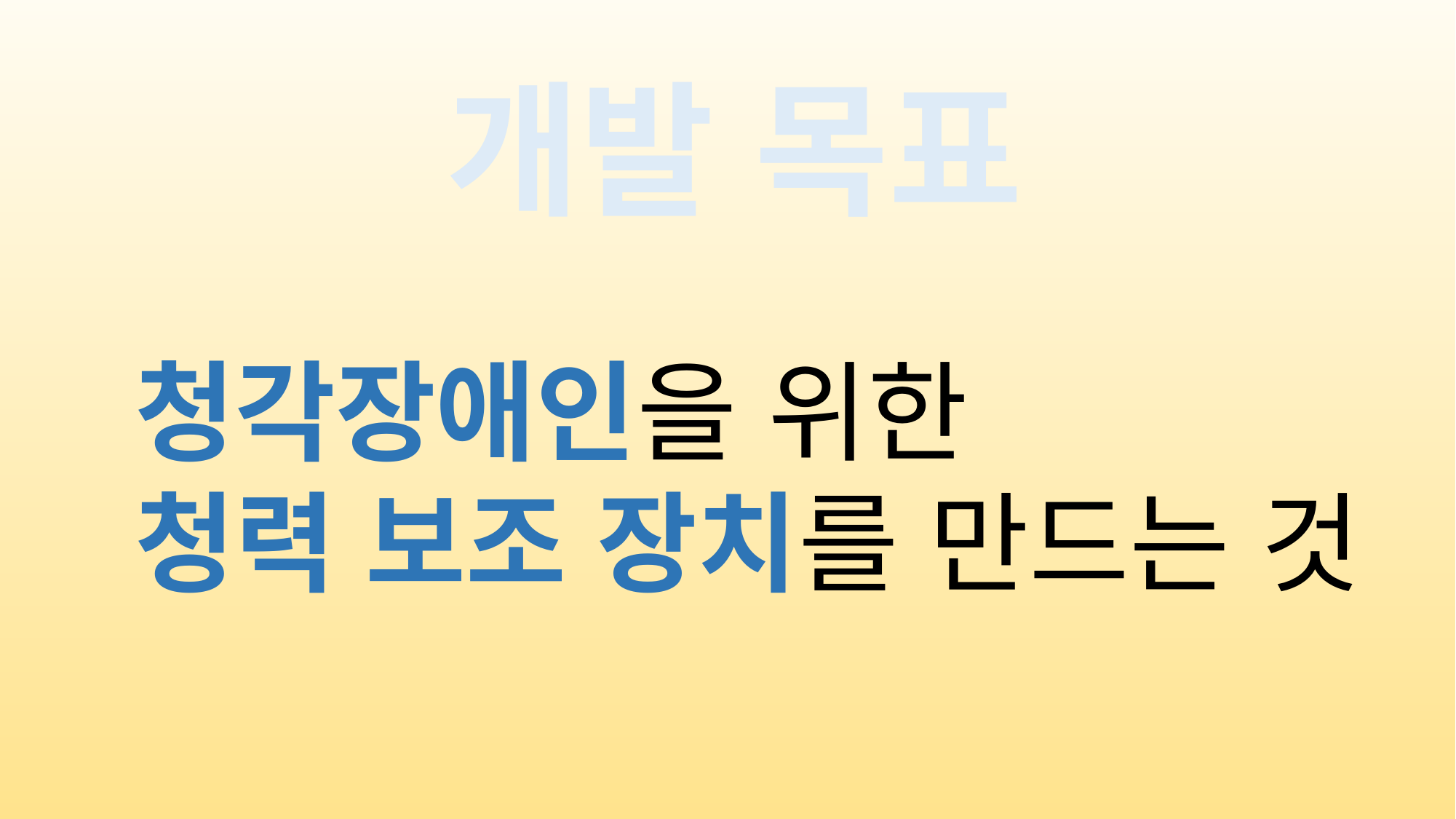

개발 목표
청각장애인을 위한
청력 보조 장치를 만드는 것